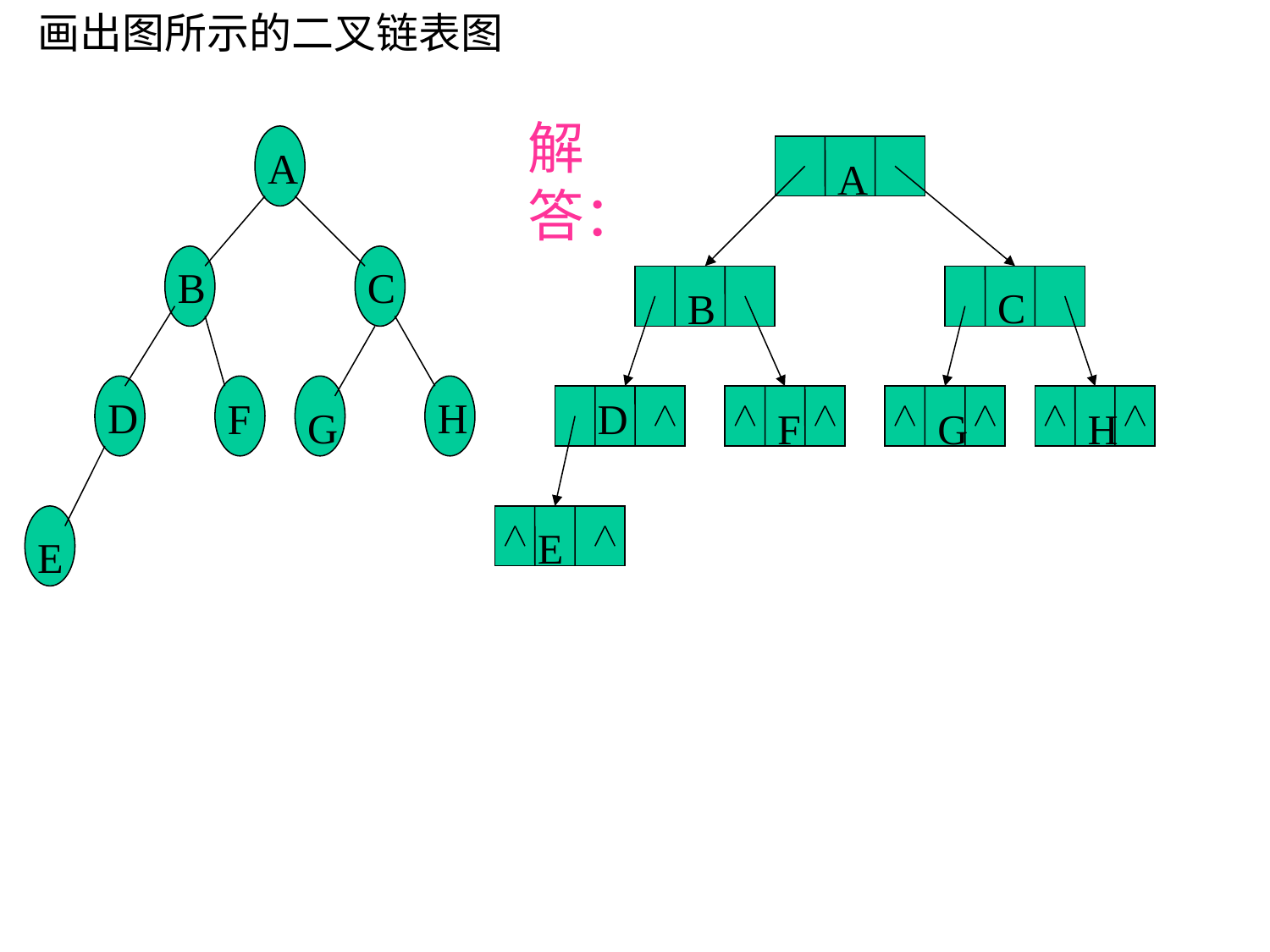

画出图所示的二叉链表图
解答：

A

A

B
C

C
B

D
H
F

D

G
F
G
H

E
E